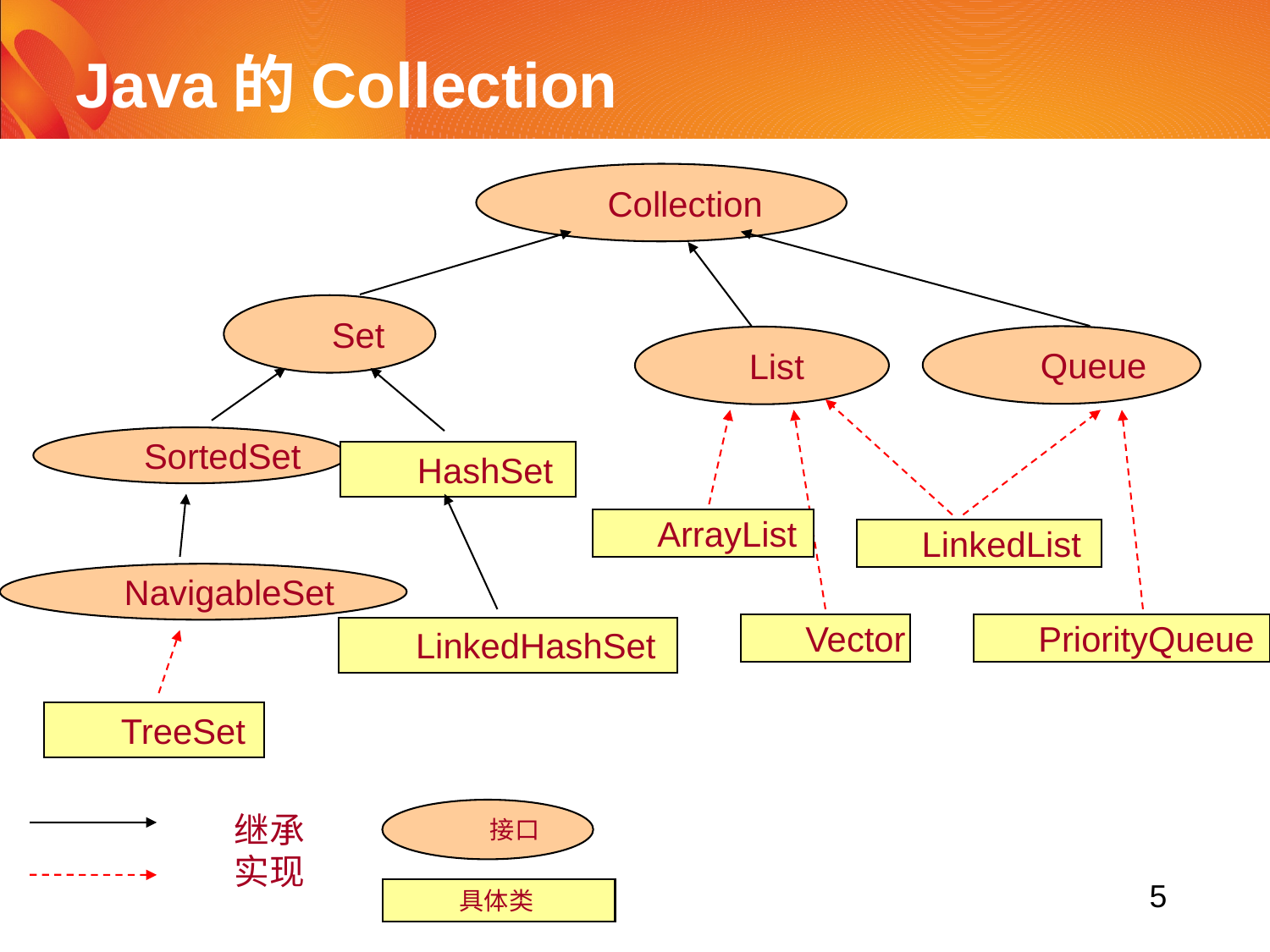

# Java的Collection

Collection

Set
Queue
List

SortedSet
HashSet

ArrayList
LinkedList
NavigableSet
Vector
PriorityQueue
LinkedHashSet

TreeSet
继承
接口

实现

具体类